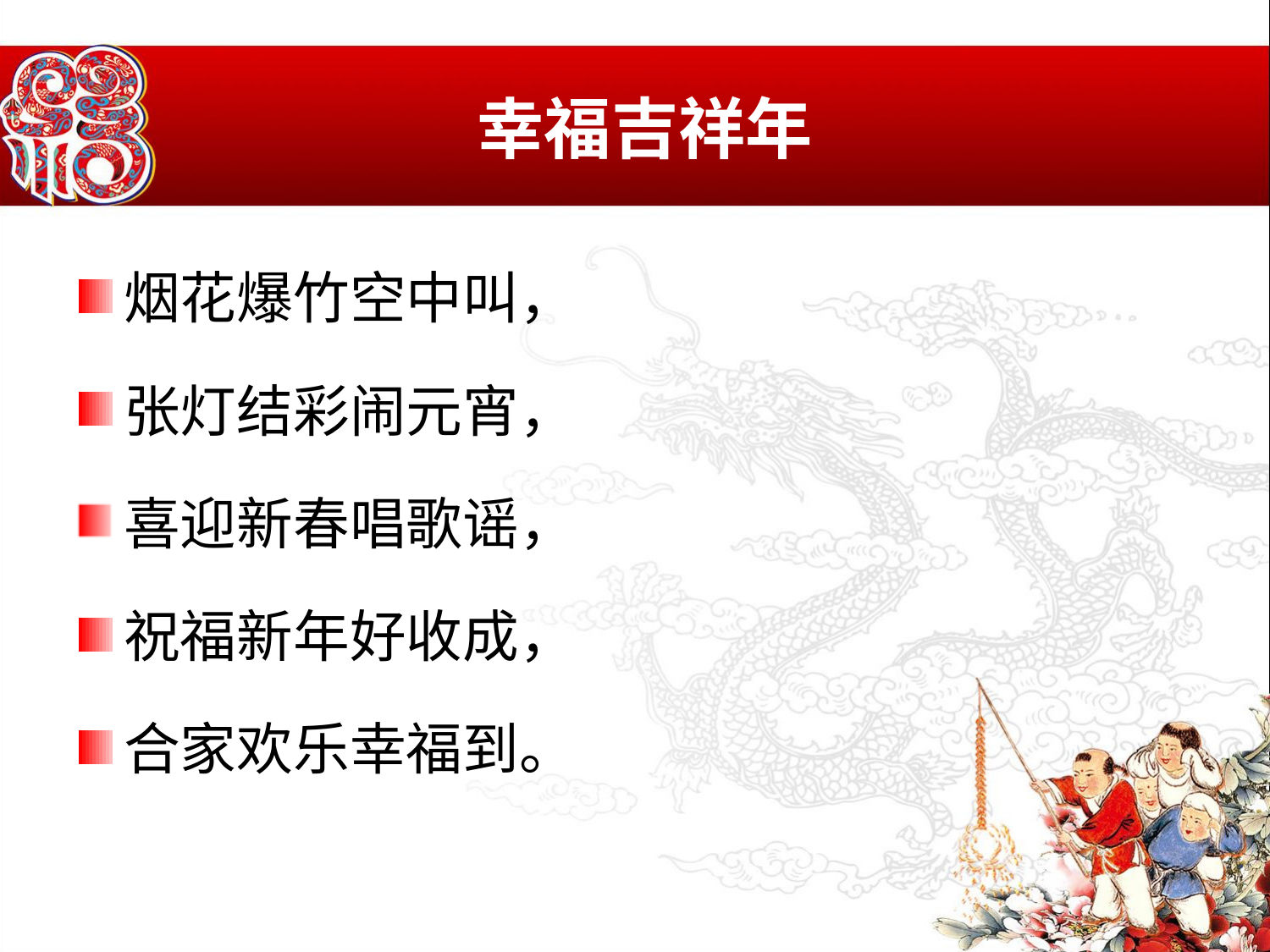

# 幸福吉祥年
烟花爆竹空中叫，
张灯结彩闹元宵，
喜迎新春唱歌谣，
祝福新年好收成，
合家欢乐幸福到。